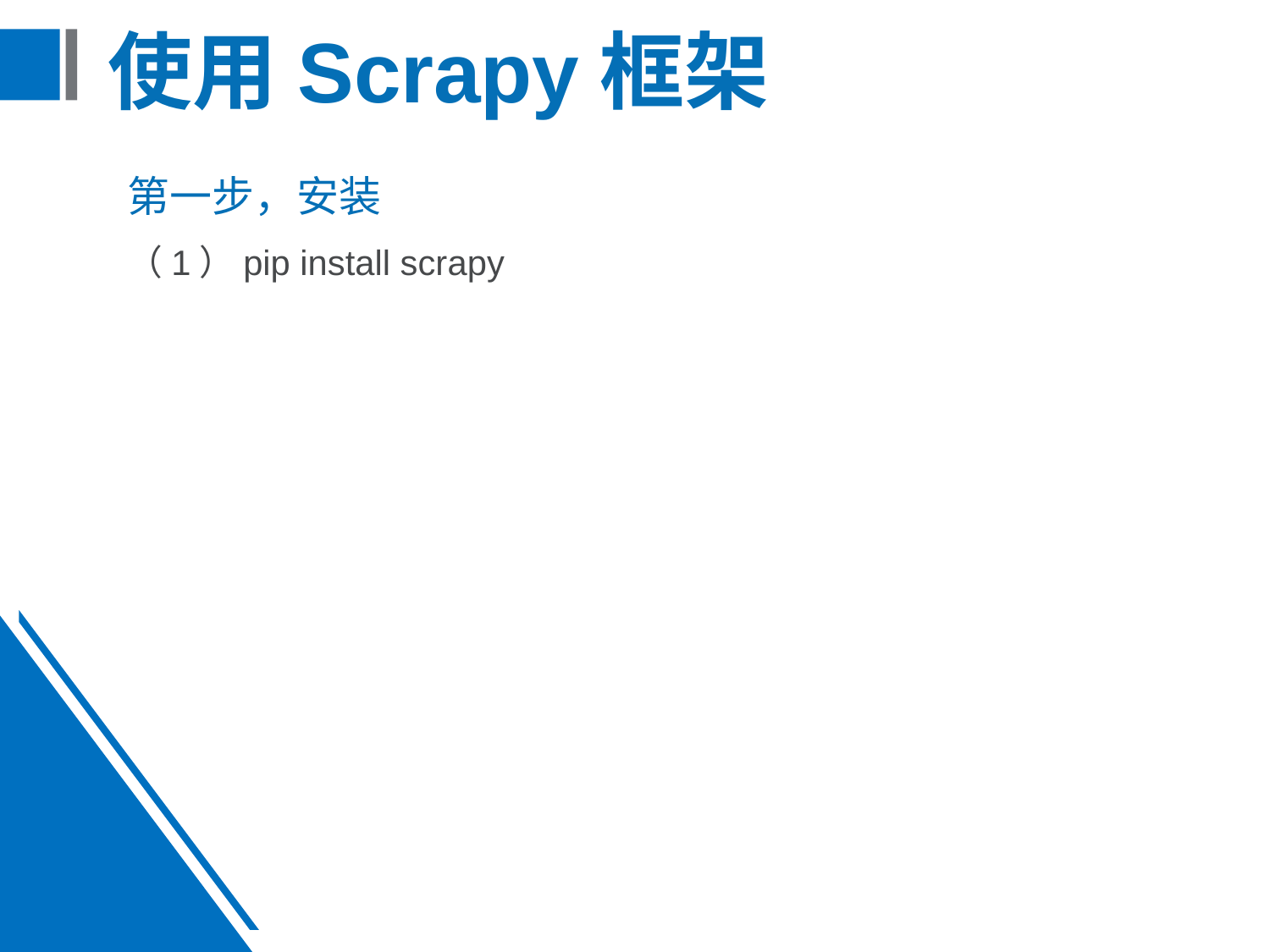

# 使用Scrapy框架
第一步，安装
（1）pip install scrapy
8